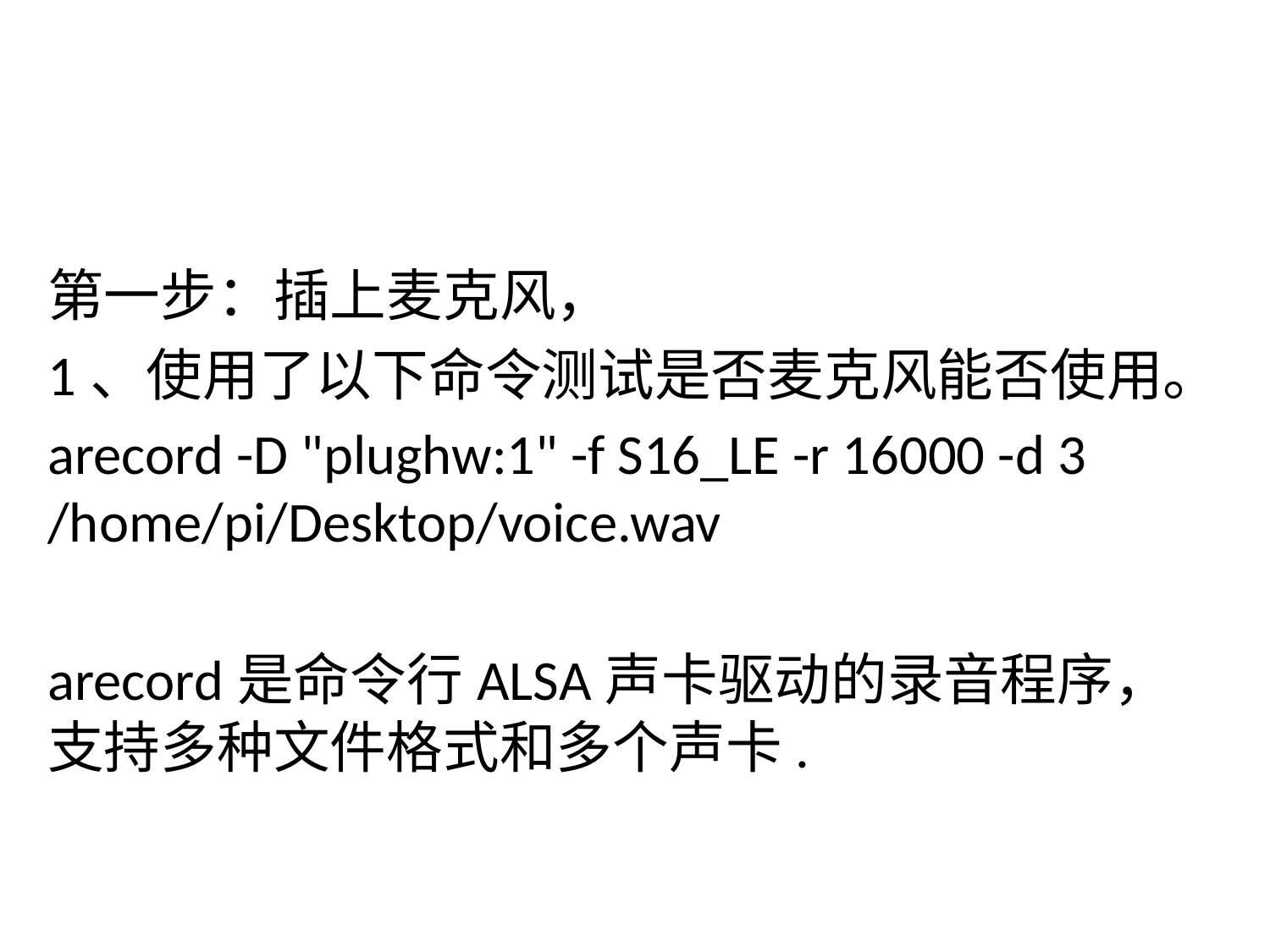

#
第一步：插上麦克风，
1、使用了以下命令测试是否麦克风能否使用。
arecord -D "plughw:1" -f S16_LE -r 16000 -d 3 /home/pi/Desktop/voice.wav

arecord是命令行ALSA声卡驱动的录音程序，支持多种文件格式和多个声卡.